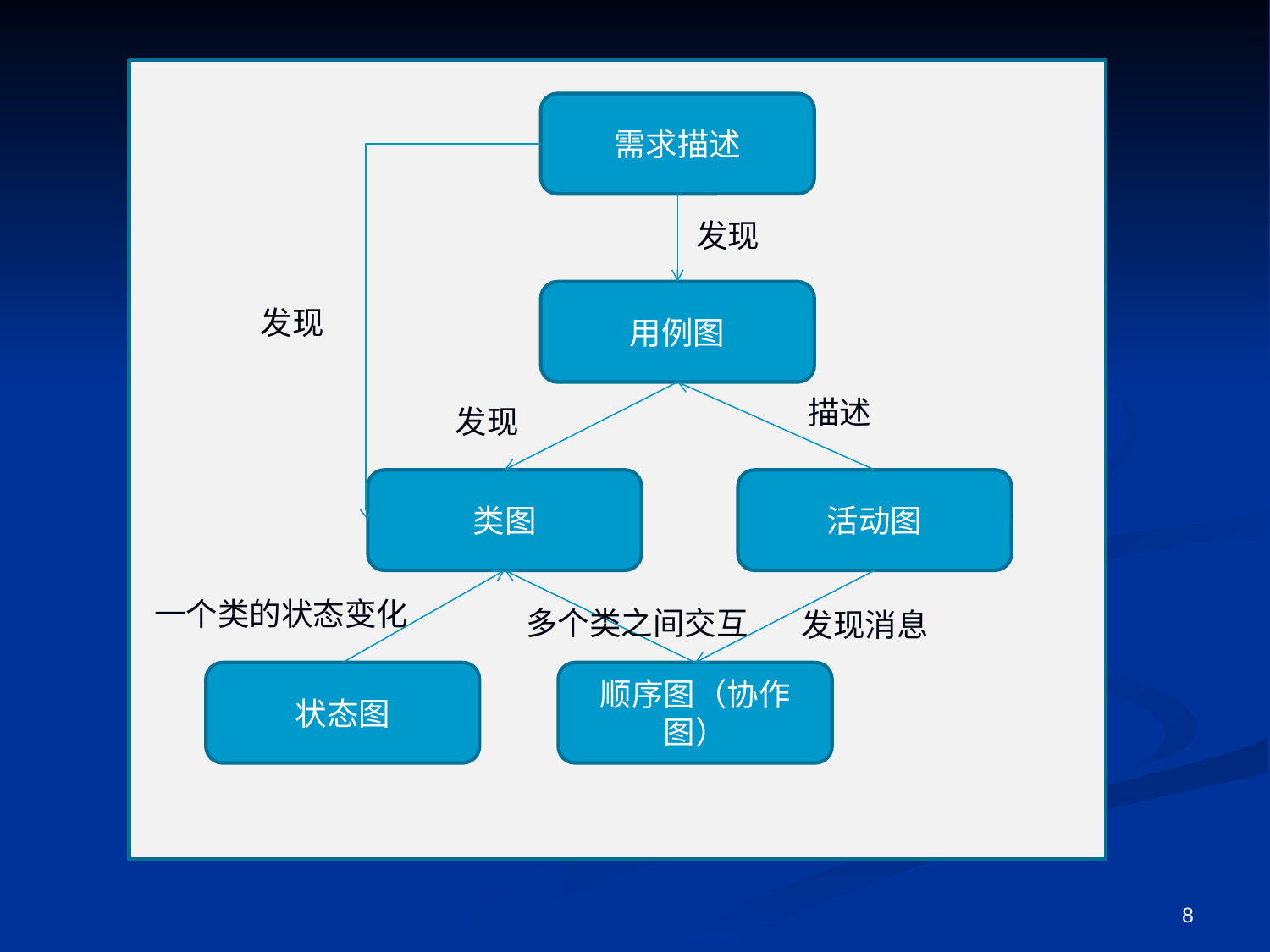

需求描述
发现
用例图
发现
描述
发现
类图
活动图
一个类的状态变化
多个类之间交互
发现消息
状态图
顺序图（协作图）
8